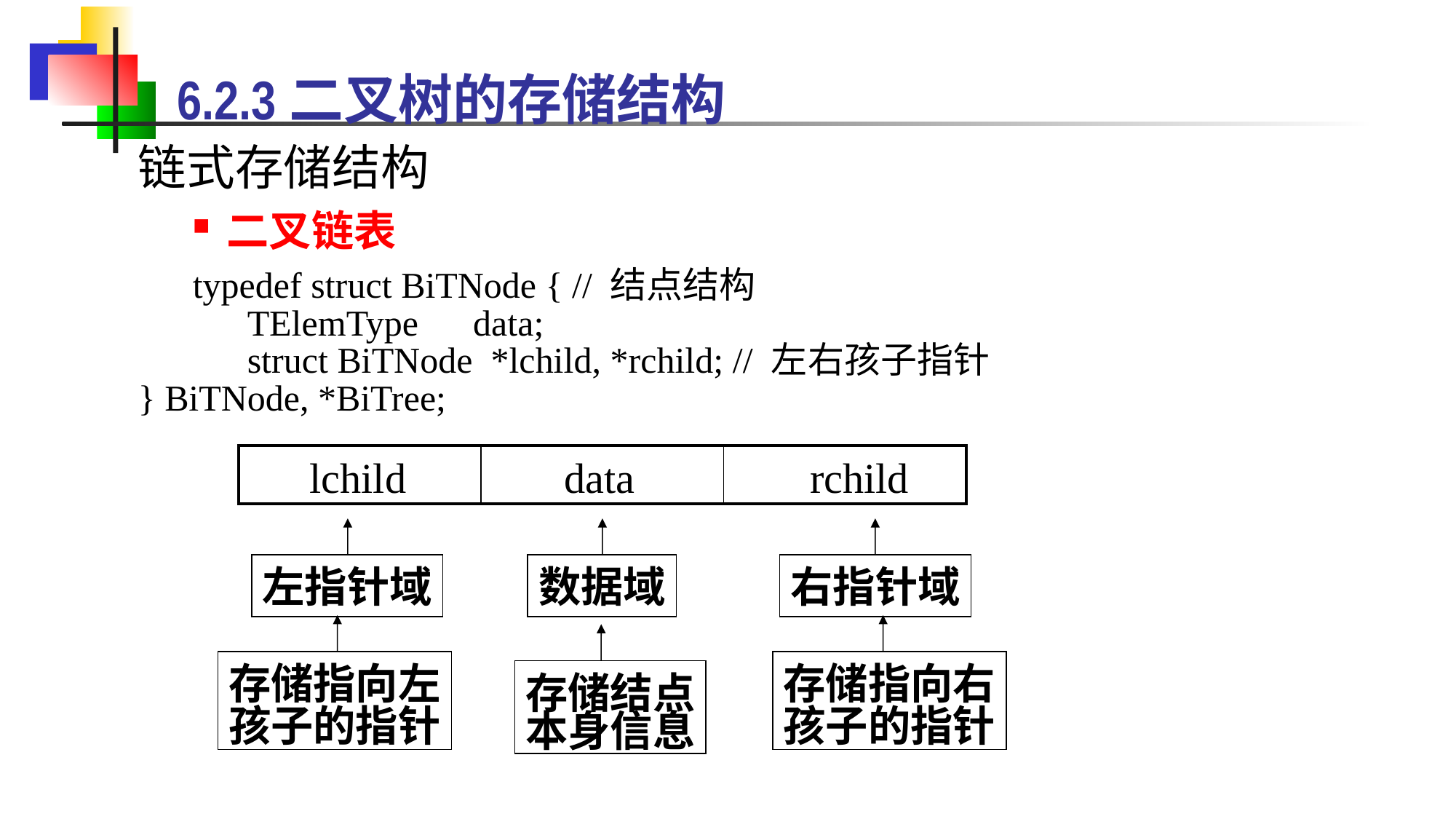

# 6.2.3二叉树的存储结构
链式存储结构
二叉链表
typedef struct BiTNode { // 结点结构
     	TElemType      data;
    	struct BiTNode  *lchild, *rchild; // 左右孩子指针
} BiTNode, *BiTree;
|  |  |  |
| --- | --- | --- |
lchild
data
rchild

左指针域
数据域
右指针域

存储指向左
孩子的指针
存储指向右
孩子的指针
存储结点
本身信息